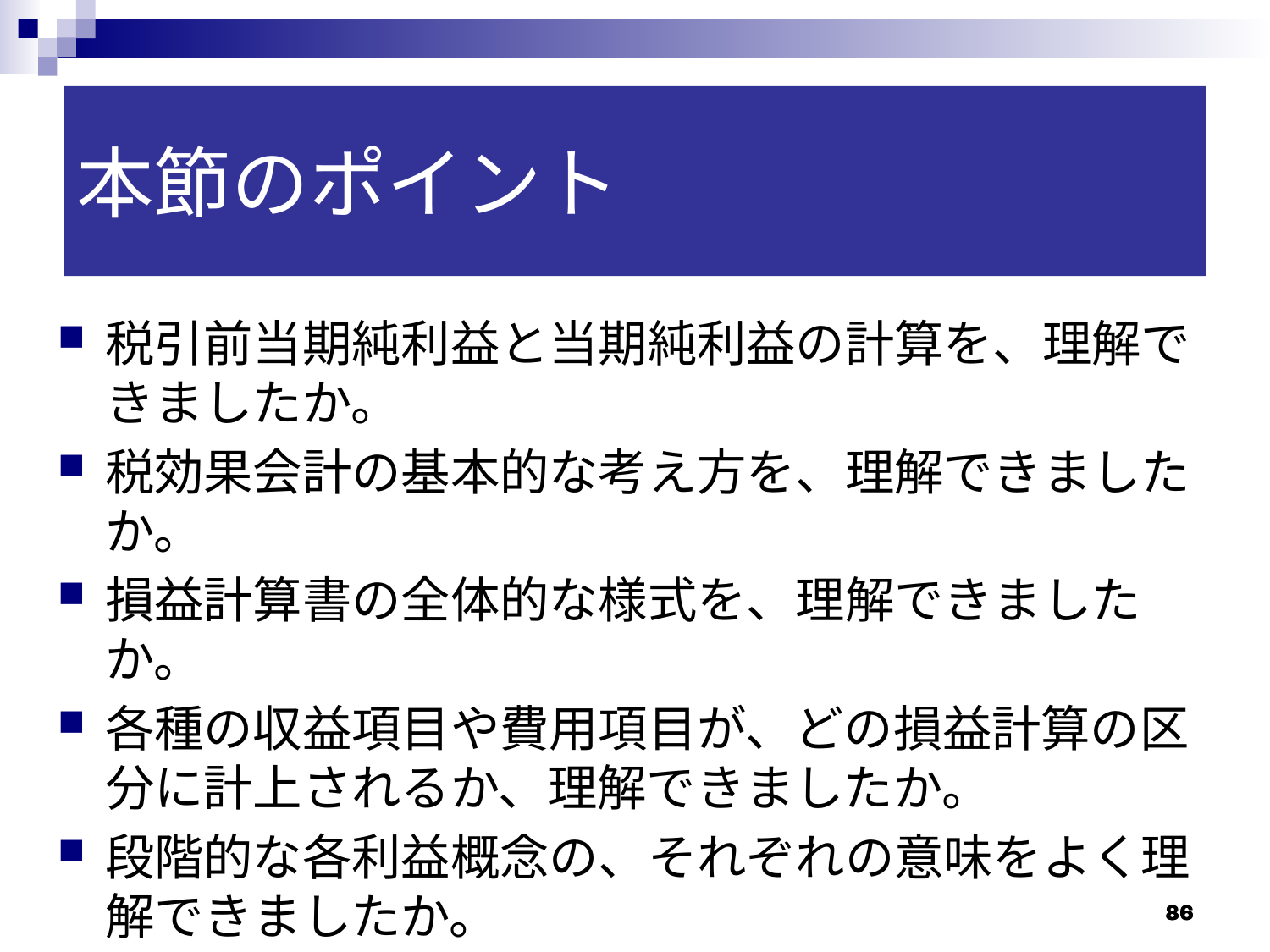

本節のポイント
税引前当期純利益と当期純利益の計算を、理解できましたか。
税効果会計の基本的な考え方を、理解できましたか。
損益計算書の全体的な様式を、理解できましたか。
各種の収益項目や費用項目が、どの損益計算の区分に計上されるか、理解できましたか。
段階的な各利益概念の、それぞれの意味をよく理解できましたか。
86
86